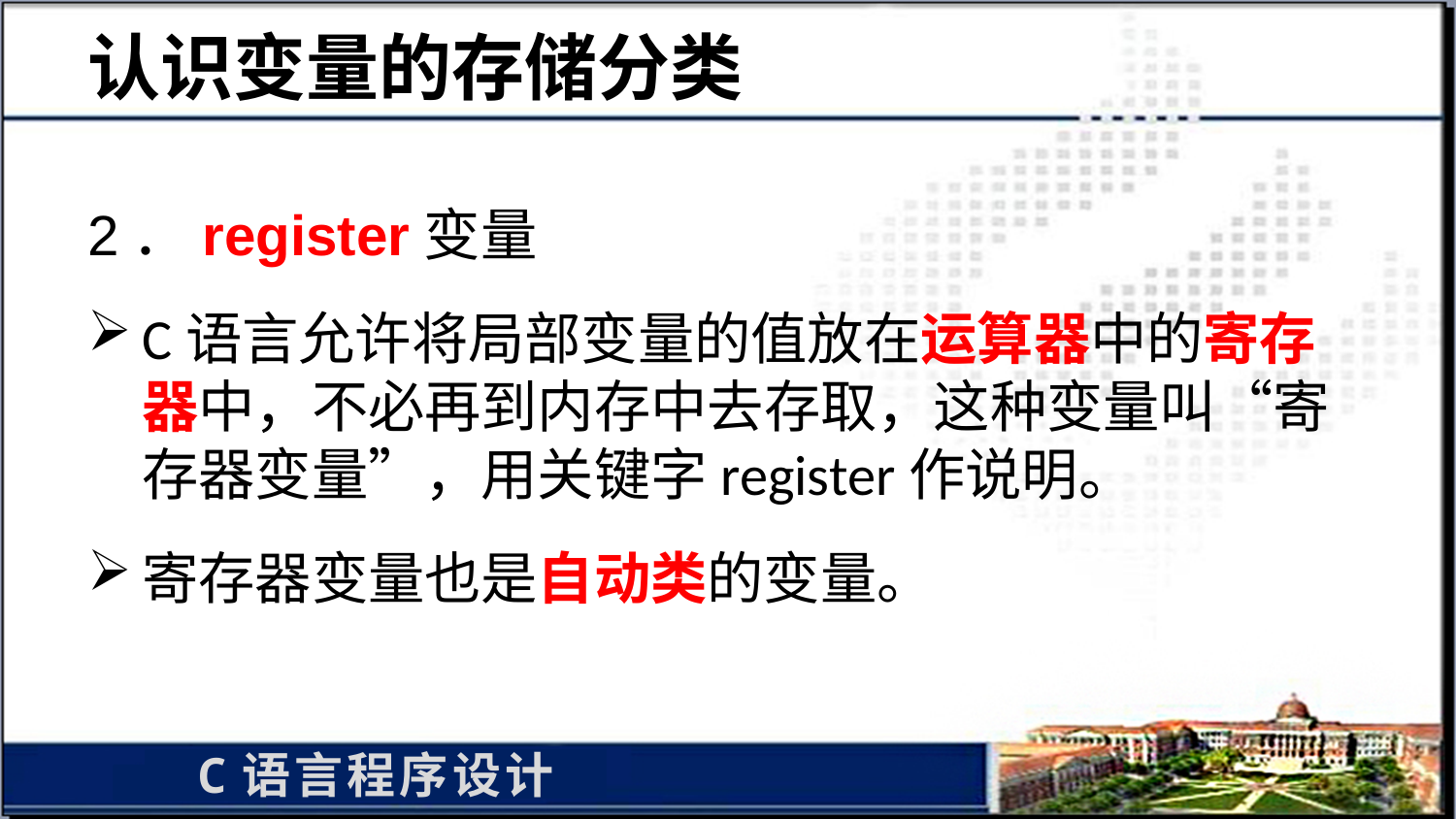

# 认识变量的存储分类
2．register变量
C语言允许将局部变量的值放在运算器中的寄存器中，不必再到内存中去存取，这种变量叫“寄存器变量”，用关键字register作说明。
寄存器变量也是自动类的变量。